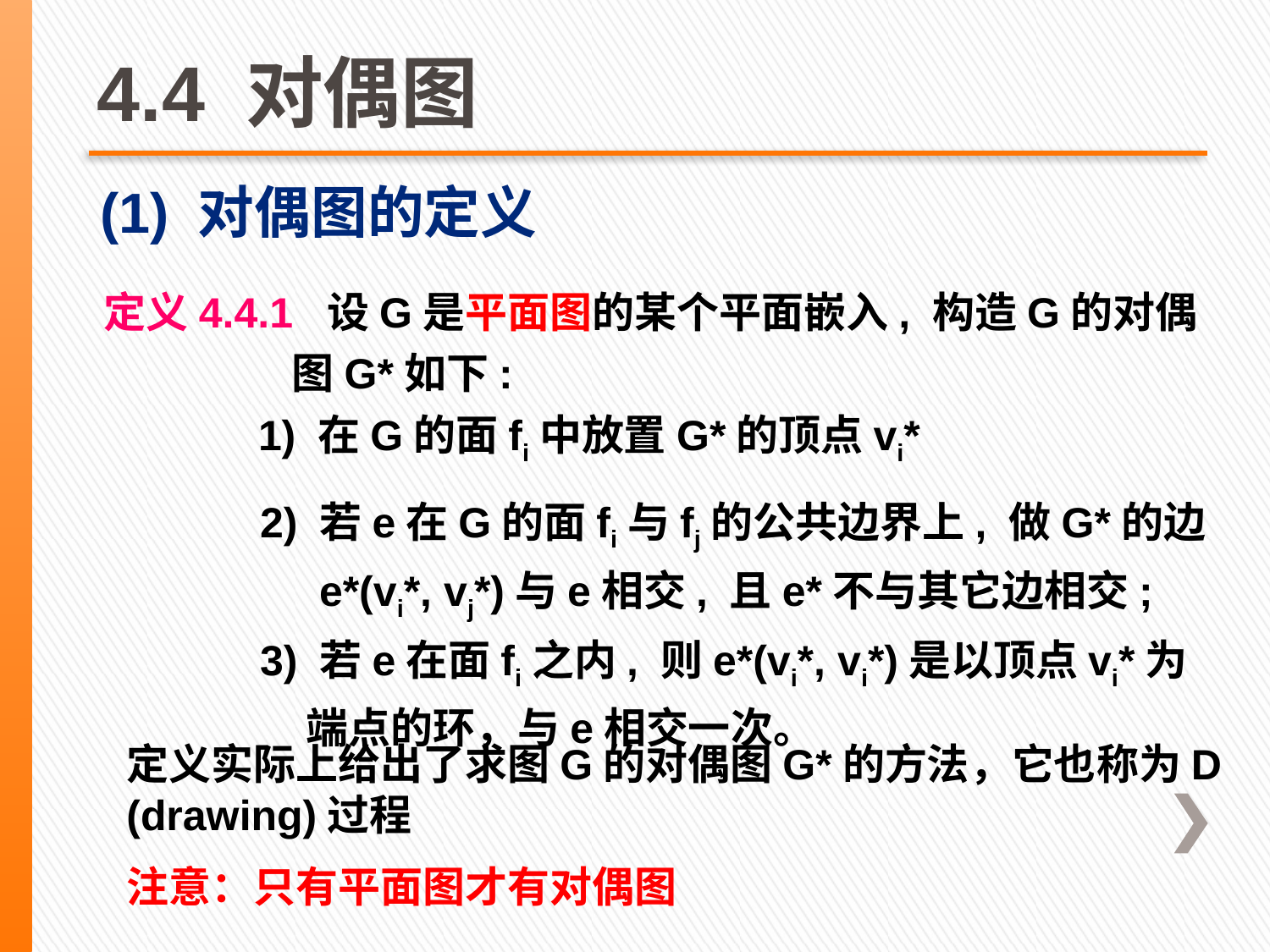

# 4.4 对偶图
(1) 对偶图的定义
定义4.4.1  设G是平面图的某个平面嵌入, 构造G的对偶图G*如下:
             1) 在G的面fi中放置G*的顶点vi*
 2) 若e在G的面fi与fj的公共边界上, 做G*的边
      e*(vi*, vj*)与e相交, 且e*不与其它边相交;
 3) 若e在面fi之内, 则e*(vi*, vi*)是以顶点vi*为
     端点的环，与e相交一次。
定义实际上给出了求图G的对偶图G*的方法，它也称为D (drawing)过程
注意：只有平面图才有对偶图